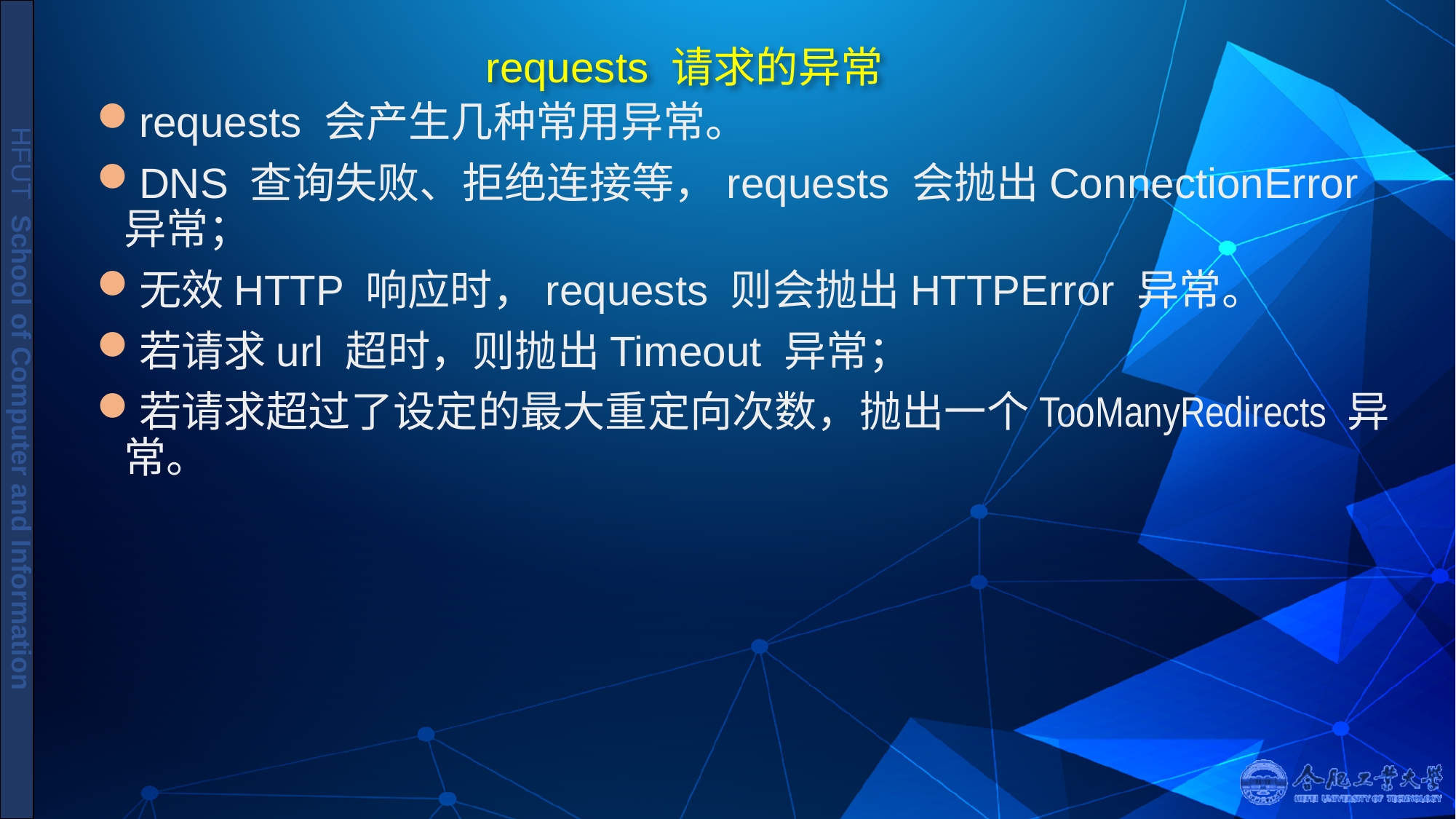

# requests 请求的异常
requests 会产生几种常用异常。
DNS 查询失败、拒绝连接等，requests 会抛出ConnectionError 异常；
无效HTTP 响应时，requests 则会抛出HTTPError 异常。
若请求url 超时，则抛出Timeout 异常；
若请求超过了设定的最大重定向次数，抛出一个TooManyRedirects 异常。